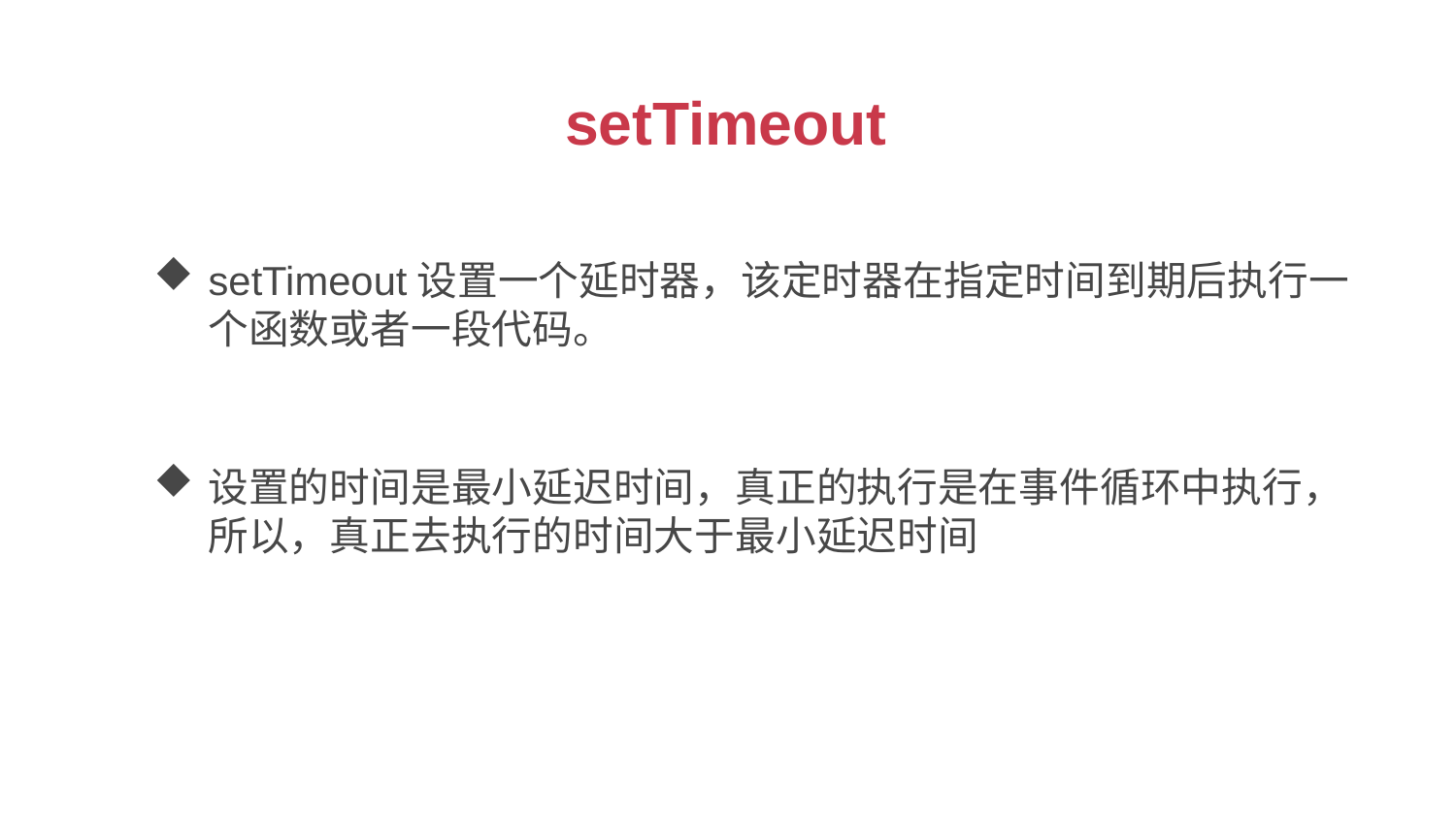

setTimeout
setTimeout设置一个延时器，该定时器在指定时间到期后执行一个函数或者一段代码。
设置的时间是最小延迟时间，真正的执行是在事件循环中执行，所以，真正去执行的时间大于最小延迟时间